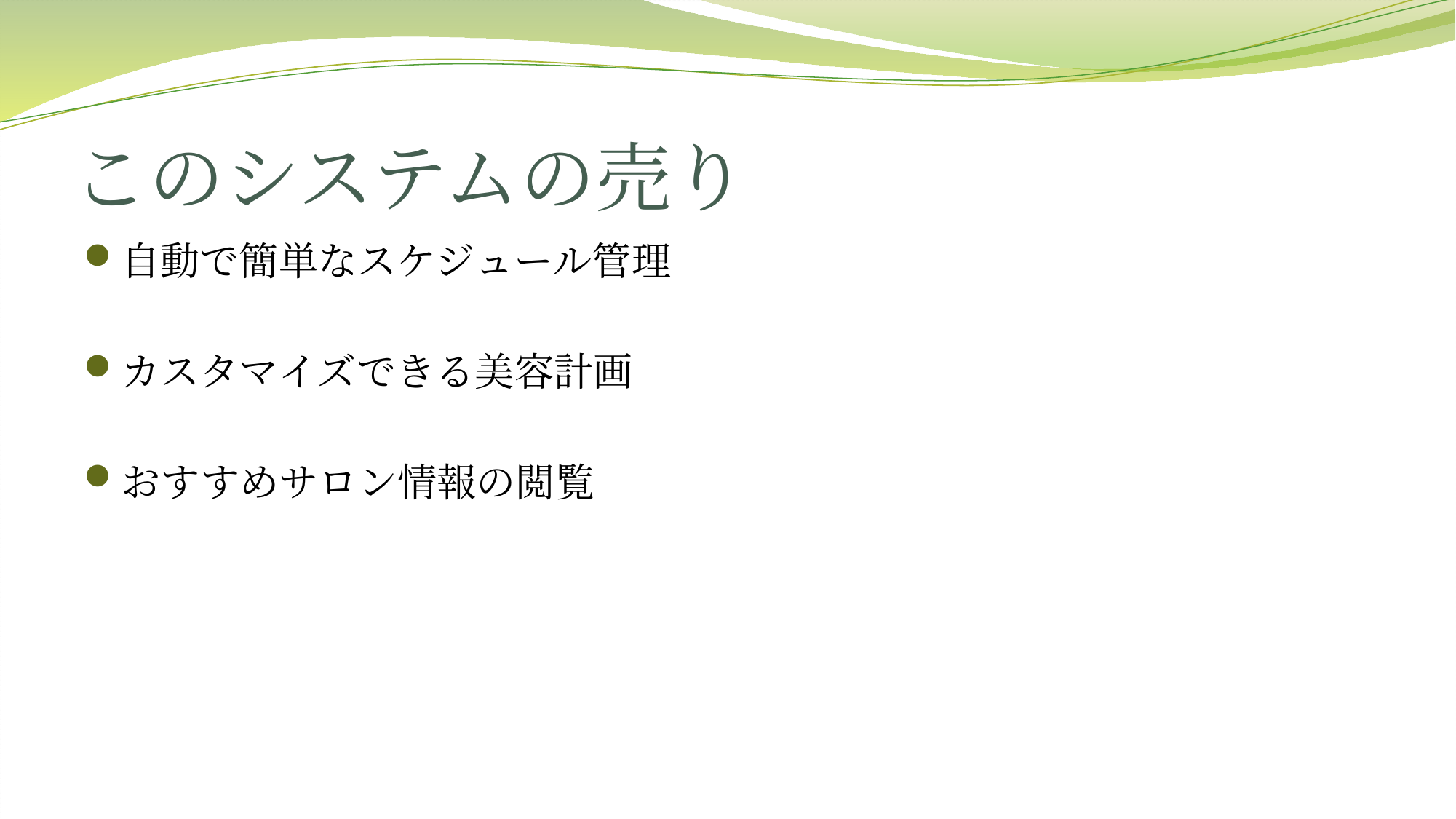

# このシステムの売り
自動で簡単なスケジュール管理

カスタマイズできる美容計画

おすすめサロン情報の閲覧